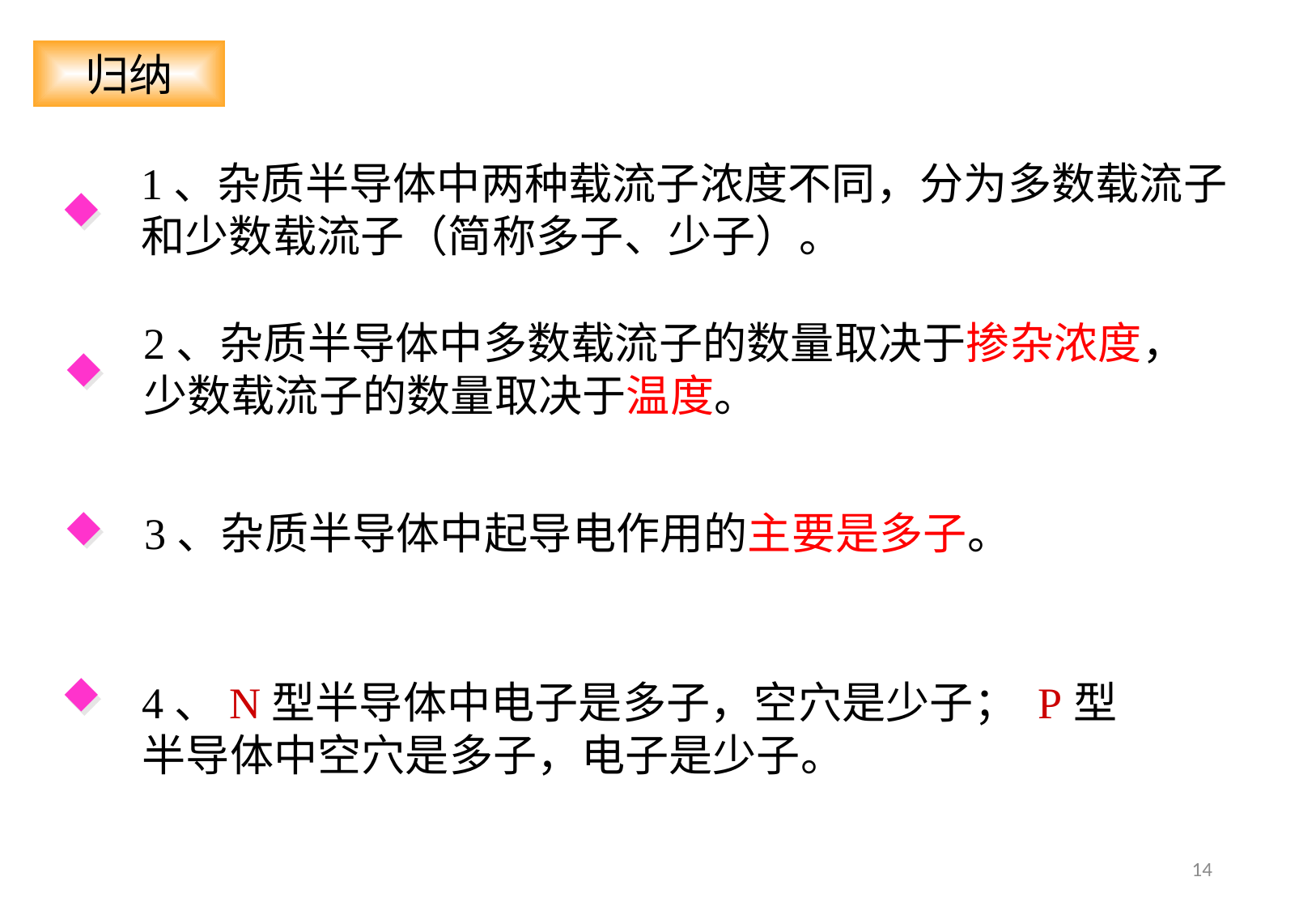

归纳
1、杂质半导体中两种载流子浓度不同，分为多数载流子和少数载流子（简称多子、少子）。
◆
2、杂质半导体中多数载流子的数量取决于掺杂浓度，少数载流子的数量取决于温度。
◆
◆
3、杂质半导体中起导电作用的主要是多子。
◆
4、N型半导体中电子是多子，空穴是少子； P型半导体中空穴是多子，电子是少子。
14